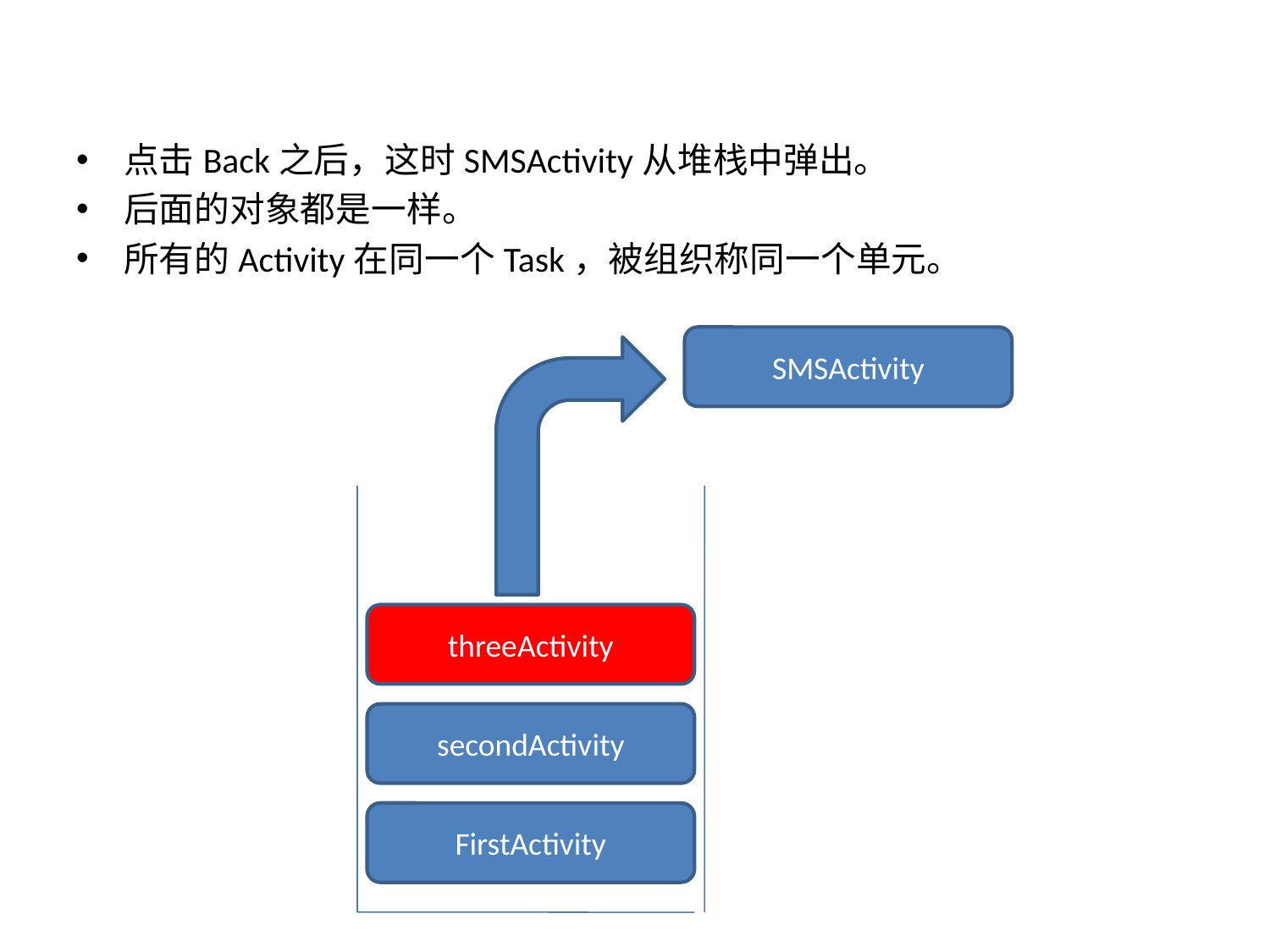

点击Back之后，这时SMSActivity从堆栈中弹出。
后面的对象都是一样。
所有的Activity在同一个Task，被组织称同一个单元。
SMSActivity

threeActivity
secondActivity
FirstActivity